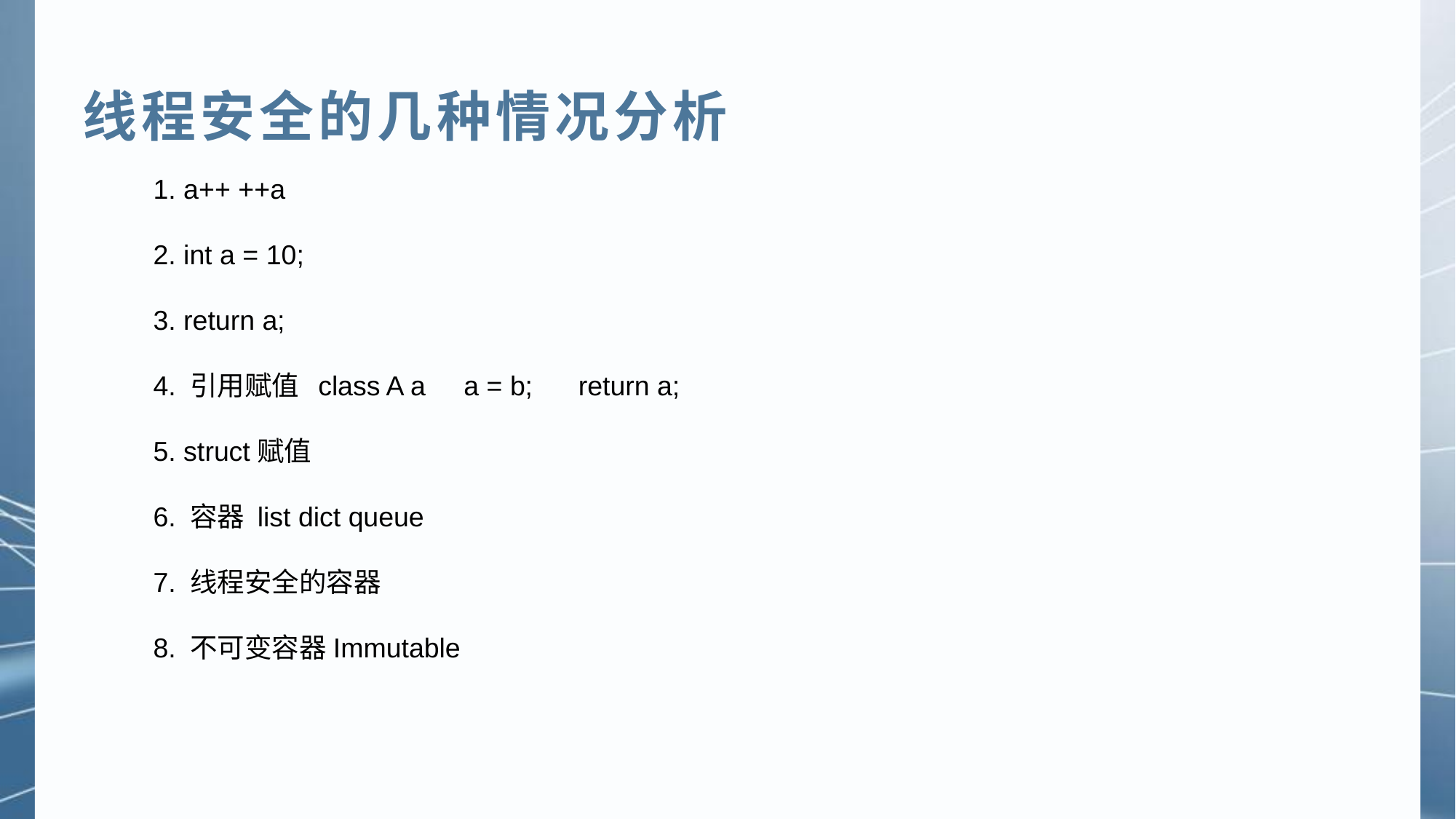

线程安全的几种情况分析
1. a++ ++a

2. int a = 10;

3. return a;

4. 引用赋值  class A a     a = b;      return a;

5. struct赋值

6. 容器 list dict queue

7. 线程安全的容器

8. 不可变容器Immutable